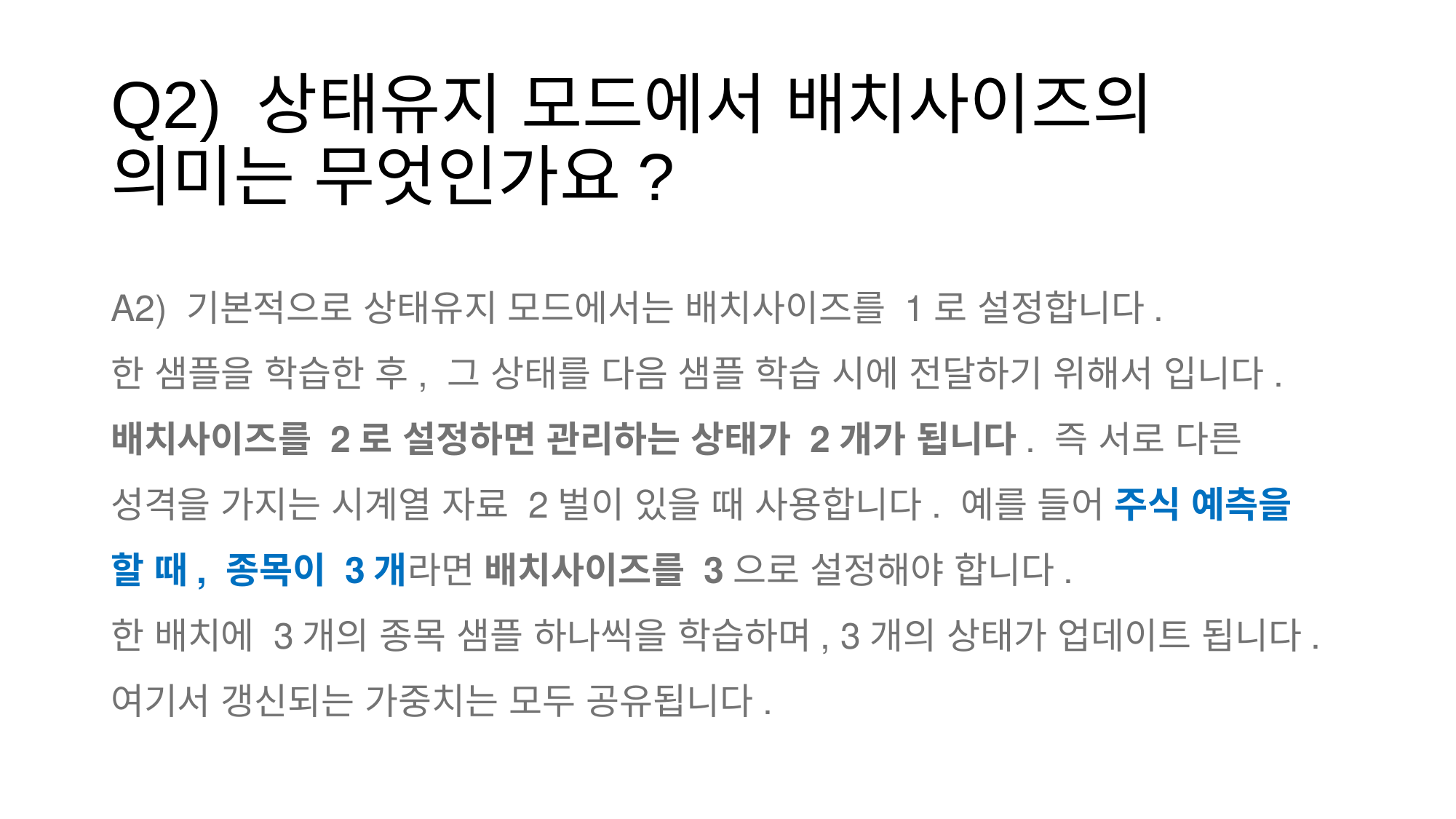

# Q2) 상태유지 모드에서 배치사이즈의 의미는 무엇인가요?
A2) 기본적으로 상태유지 모드에서는 배치사이즈를 1로 설정합니다.
한 샘플을 학습한 후, 그 상태를 다음 샘플 학습 시에 전달하기 위해서 입니다.
배치사이즈를 2로 설정하면 관리하는 상태가 2개가 됩니다. 즉 서로 다른 성격을 가지는 시계열 자료 2벌이 있을 때 사용합니다. 예를 들어 주식 예측을 할 때, 종목이 3개라면 배치사이즈를 3으로 설정해야 합니다.
한 배치에 3개의 종목 샘플 하나씩을 학습하며, 3개의 상태가 업데이트 됩니다. 여기서 갱신되는 가중치는 모두 공유됩니다.